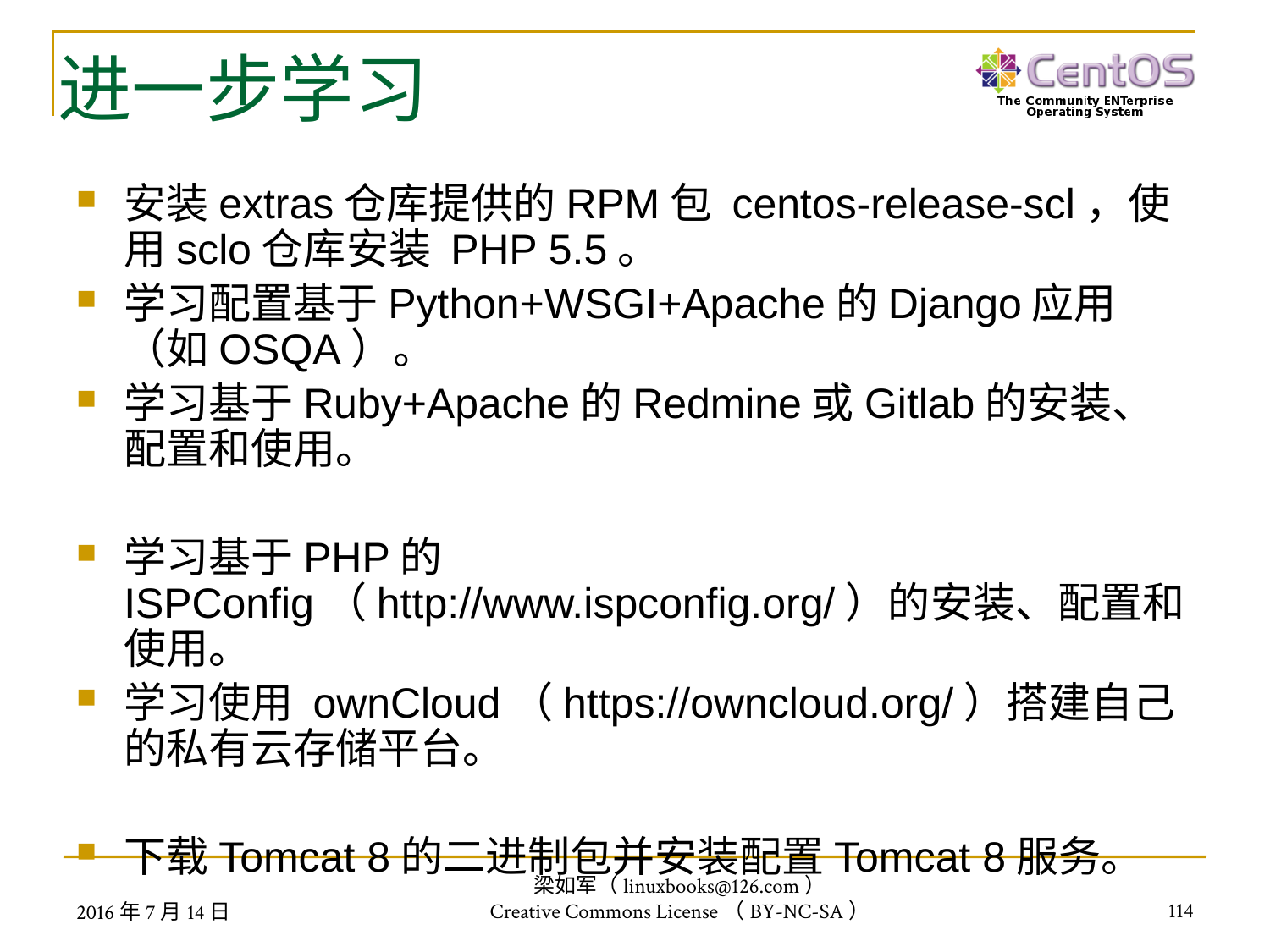

# 进一步学习
安装extras仓库提供的RPM包 centos-release-scl，使用sclo仓库安装 PHP 5.5。
学习配置基于Python+WSGI+Apache的Django应用（如OSQA）。
学习基于Ruby+Apache的Redmine或Gitlab的安装、配置和使用。

学习基于PHP的 ISPConfig（http://www.ispconfig.org/）的安装、配置和使用。
学习使用 ownCloud（https://owncloud.org/）搭建自己的私有云存储平台。

下载Tomcat 8的二进制包并安装配置Tomcat 8服务。
梁如军（linuxbooks@126.com）
Creative Commons License（BY-NC-SA）
2016年7月14日
114